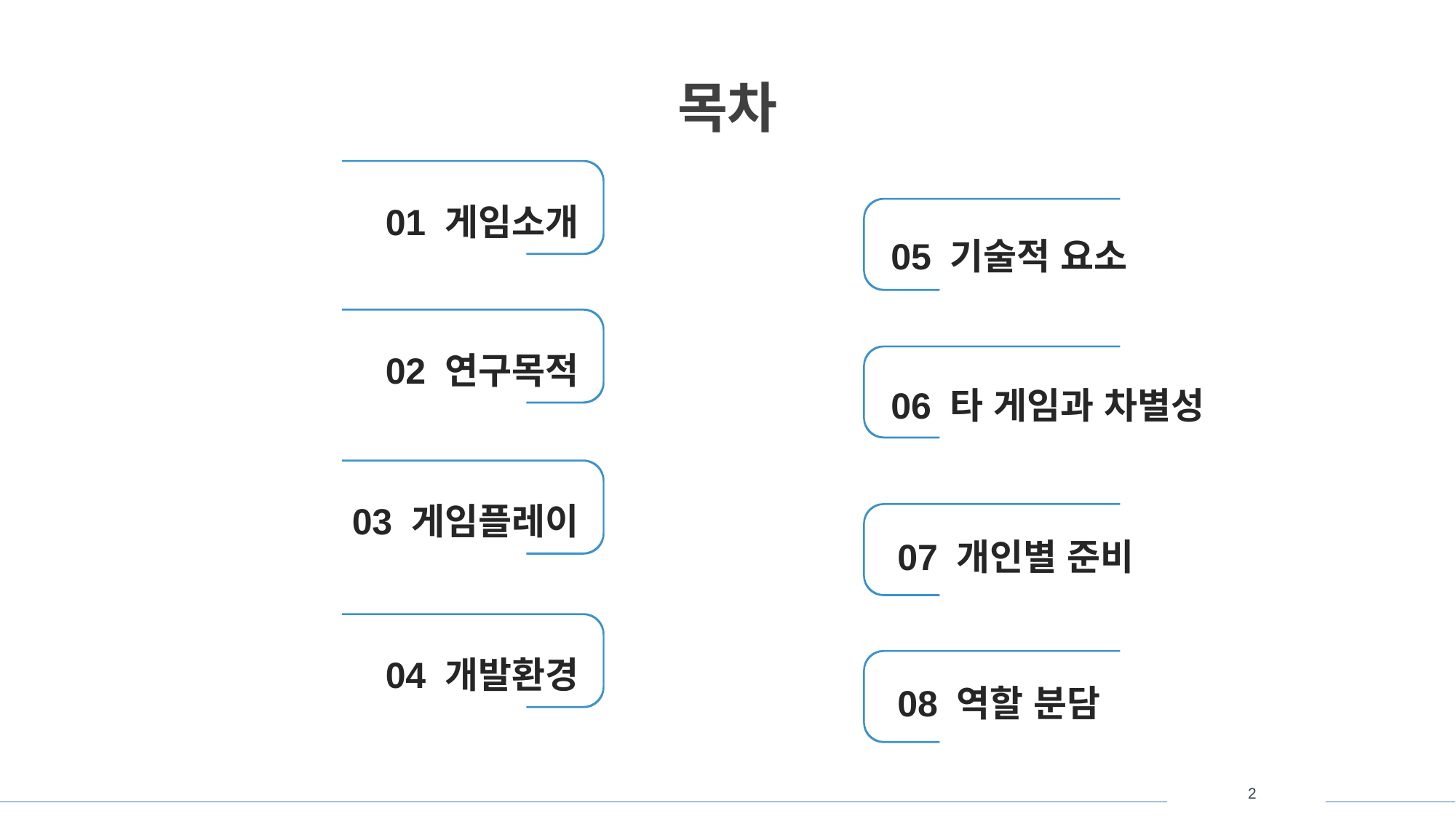

목차

01 게임소개

05 기술적 요소

02 연구목적

06 타 게임과 차별성

03 게임플레이

07 개인별 준비

04 개발환경

08 역할 분담
2